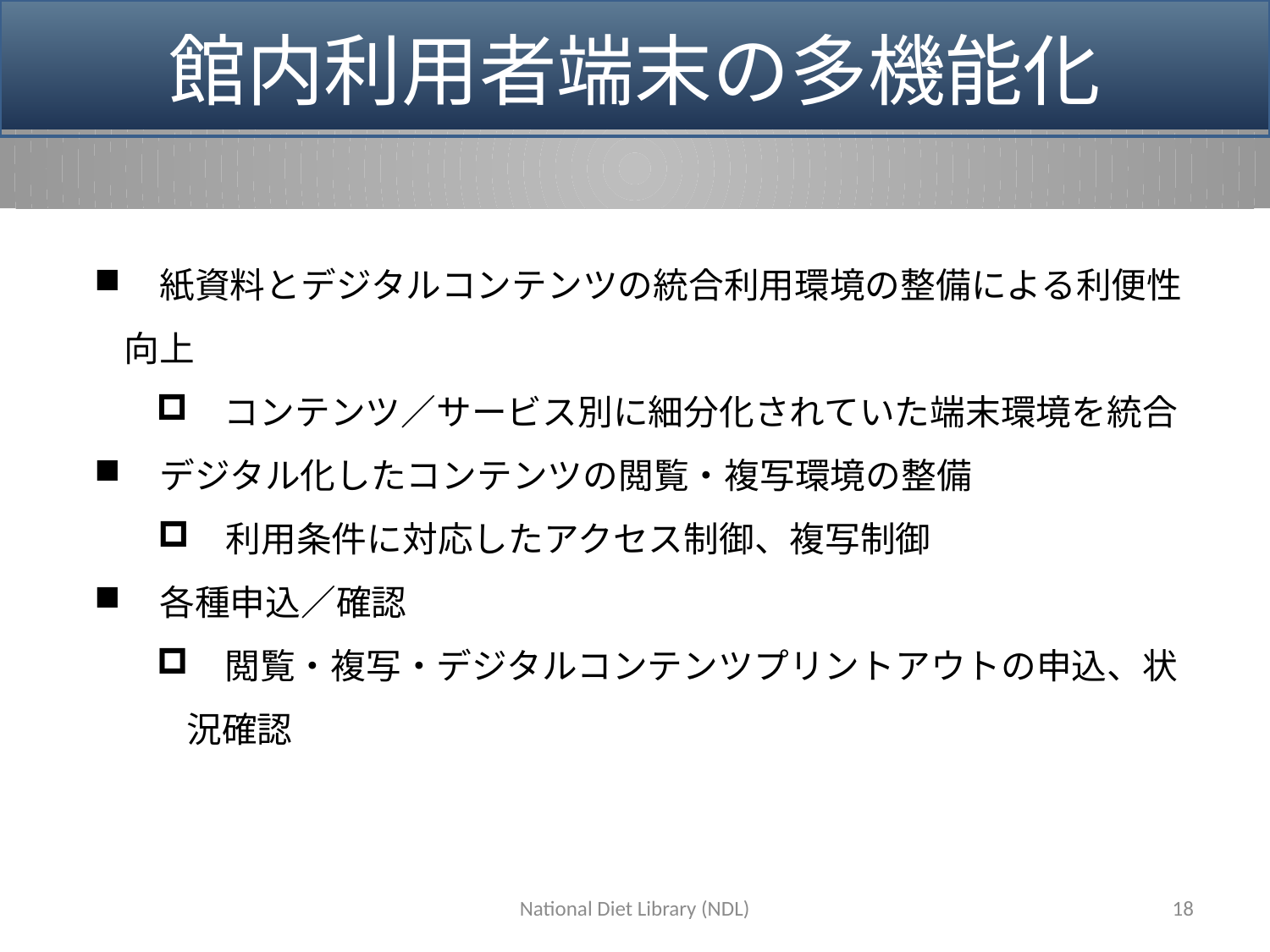

館内利用者端末の多機能化
　紙資料とデジタルコンテンツの統合利用環境の整備による利便性向上
　コンテンツ／サービス別に細分化されていた端末環境を統合
　デジタル化したコンテンツの閲覧・複写環境の整備
　利用条件に対応したアクセス制御、複写制御
　各種申込／確認
　閲覧・複写・デジタルコンテンツプリントアウトの申込、状況確認
National Diet Library (NDL)
18